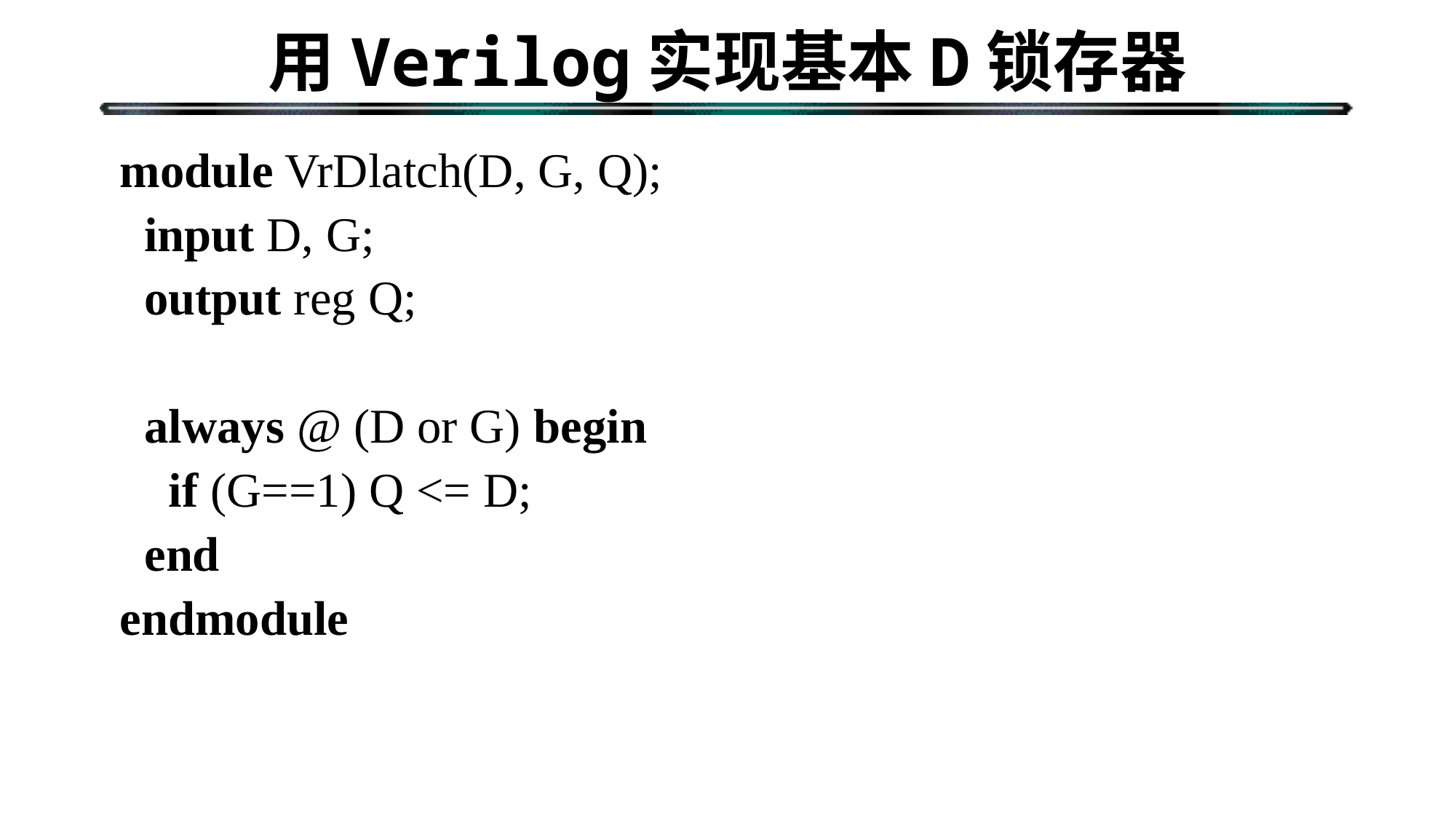

# 用Verilog实现基本D锁存器
module VrDlatch(D, G, Q);
  input D, G;
  output reg Q;

  always @ (D or G) begin
    if (G==1) Q <= D;
  end
endmodule

15